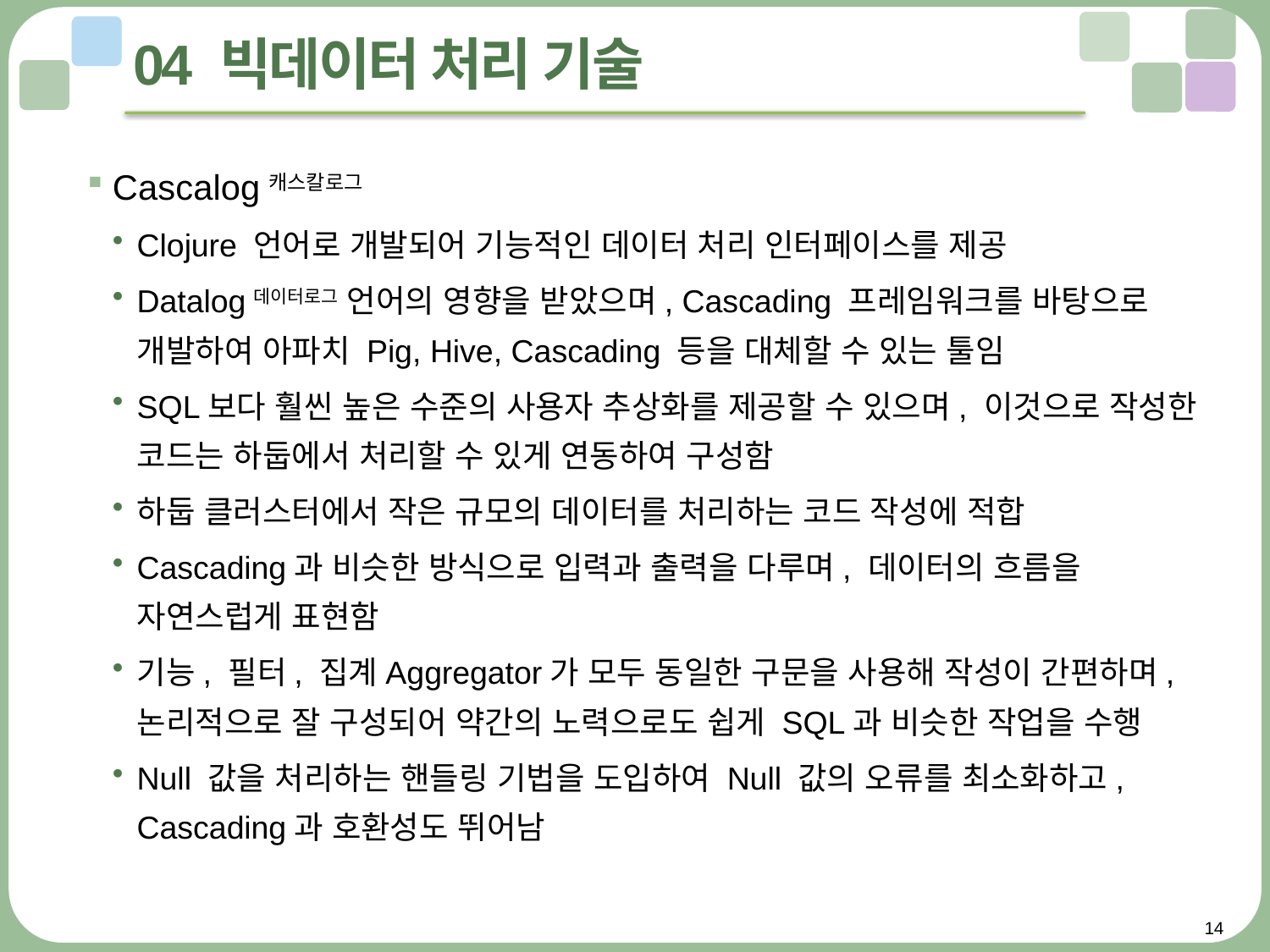

# 04 빅데이터 처리 기술
Cascalog캐스칼로그
Clojure 언어로 개발되어 기능적인 데이터 처리 인터페이스를 제공
Datalog데이터로그 언어의 영향을 받았으며, Cascading 프레임워크를 바탕으로 개발하여 아파치 Pig, Hive, Cascading 등을 대체할 수 있는 툴임
SQL보다 훨씬 높은 수준의 사용자 추상화를 제공할 수 있으며, 이것으로 작성한 코드는 하둡에서 처리할 수 있게 연동하여 구성함
하둡 클러스터에서 작은 규모의 데이터를 처리하는 코드 작성에 적합
Cascading과 비슷한 방식으로 입력과 출력을 다루며, 데이터의 흐름을 자연스럽게 표현함
기능, 필터, 집계Aggregator가 모두 동일한 구문을 사용해 작성이 간편하며, 논리적으로 잘 구성되어 약간의 노력으로도 쉽게 SQL과 비슷한 작업을 수행
Null 값을 처리하는 핸들링 기법을 도입하여 Null 값의 오류를 최소화하고, Cascading과 호환성도 뛰어남